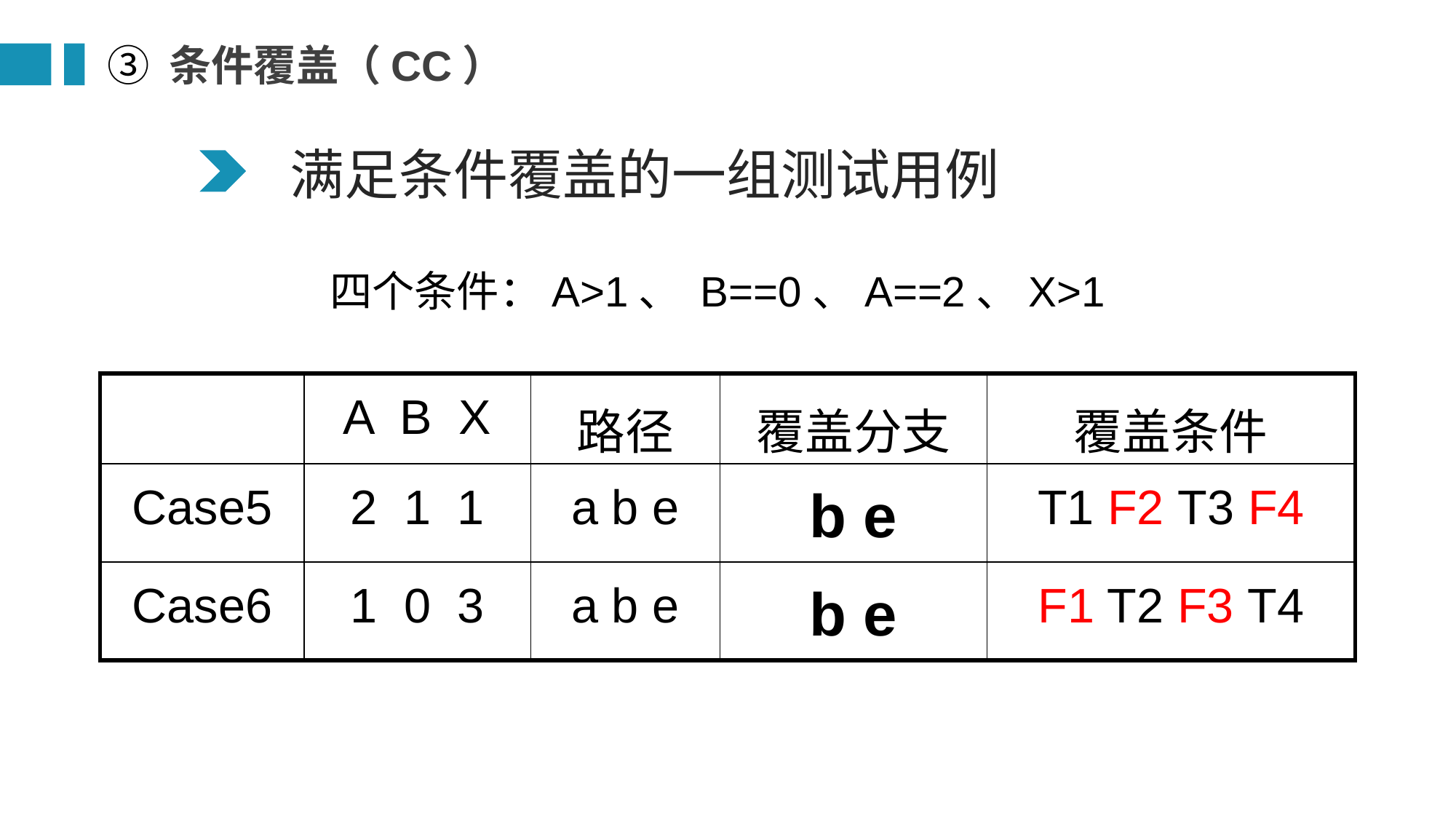

③ 条件覆盖（CC）

满足条件覆盖的一组测试用例

四个条件：A>1、 B==0、A==2、X>1
|  | A B X | 路径 | 覆盖分支 | 覆盖条件 |
| --- | --- | --- | --- | --- |
| Case5 | 2 1 1 | a b e | b e | T1 F2 T3 F4 |
| Case6 | 1 0 3 | a b e | b e | F1 T2 F3 T4 |
63